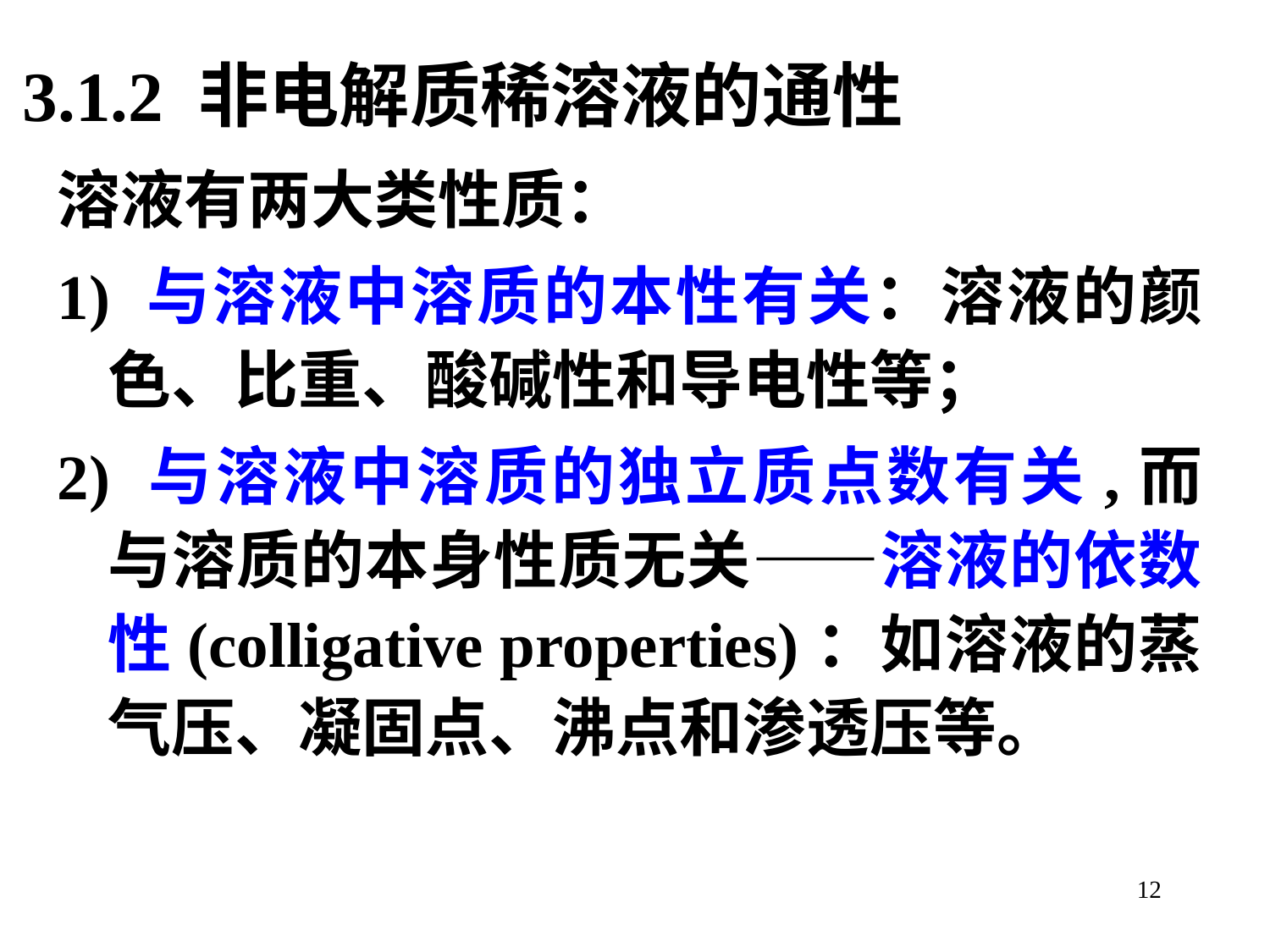

3.1.2 非电解质稀溶液的通性
溶液有两大类性质：
1) 与溶液中溶质的本性有关：溶液的颜色、比重、酸碱性和导电性等；
2) 与溶液中溶质的独立质点数有关,而与溶质的本身性质无关——溶液的依数性(colligative properties)：如溶液的蒸气压、凝固点、沸点和渗透压等。
12